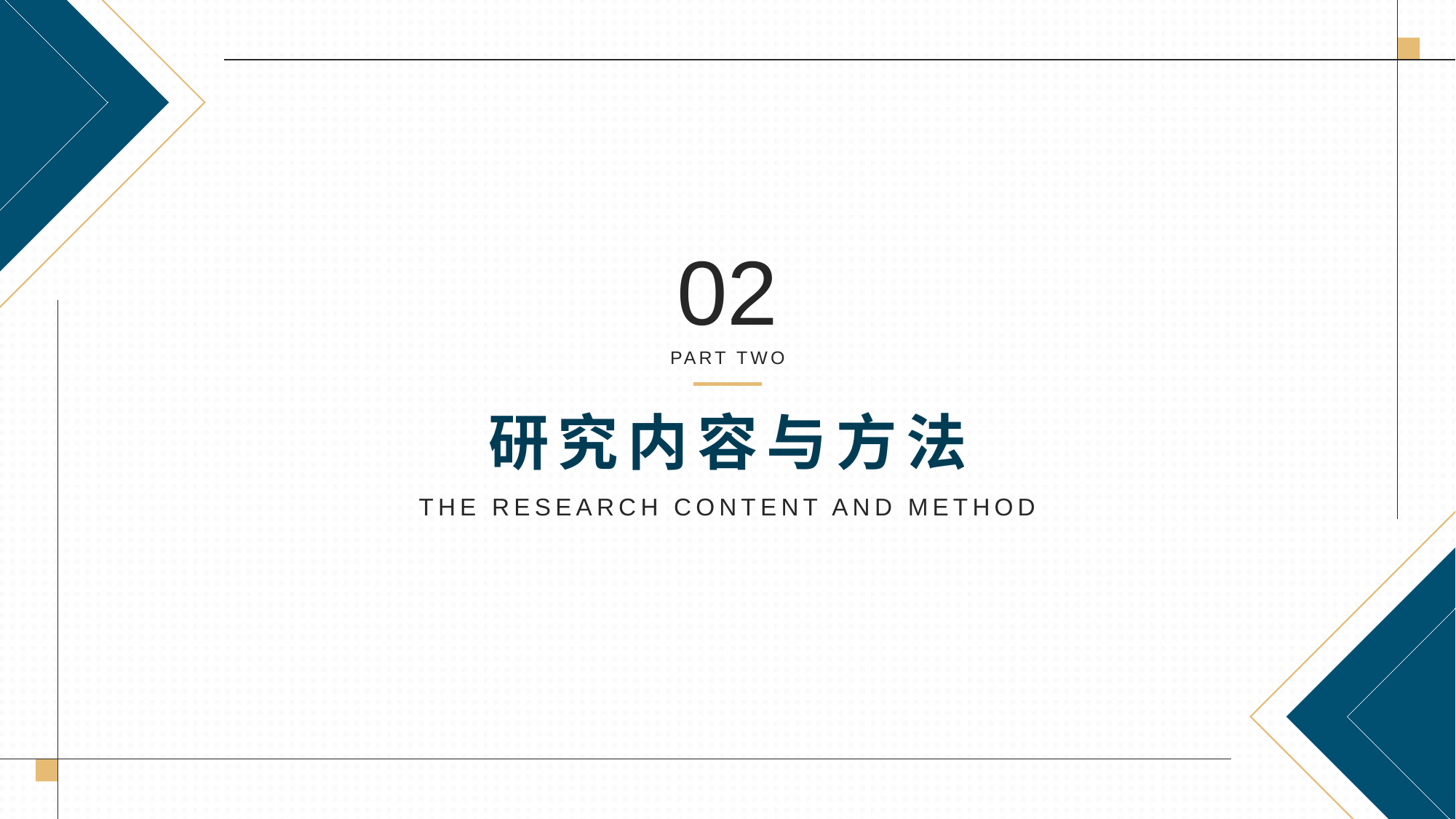

02
PART TWO
研究内容与方法
THE RESEARCH CONTENT AND METHOD